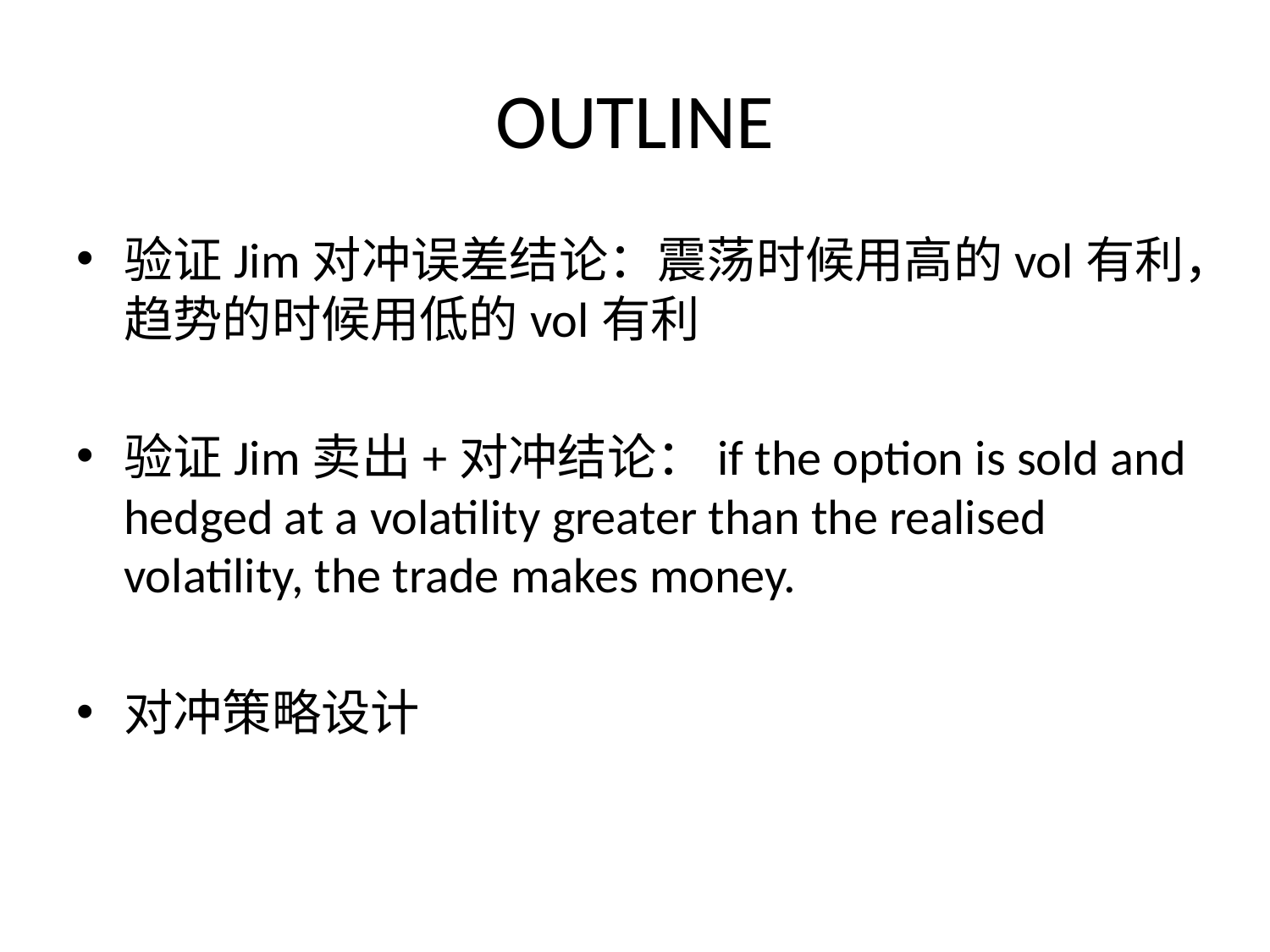

# OUTLINE
验证Jim对冲误差结论：震荡时候用高的vol有利，趋势的时候用低的vol有利

验证Jim卖出+对冲结论：if the option is sold and hedged at a volatility greater than the realised volatility, the trade makes money.

对冲策略设计